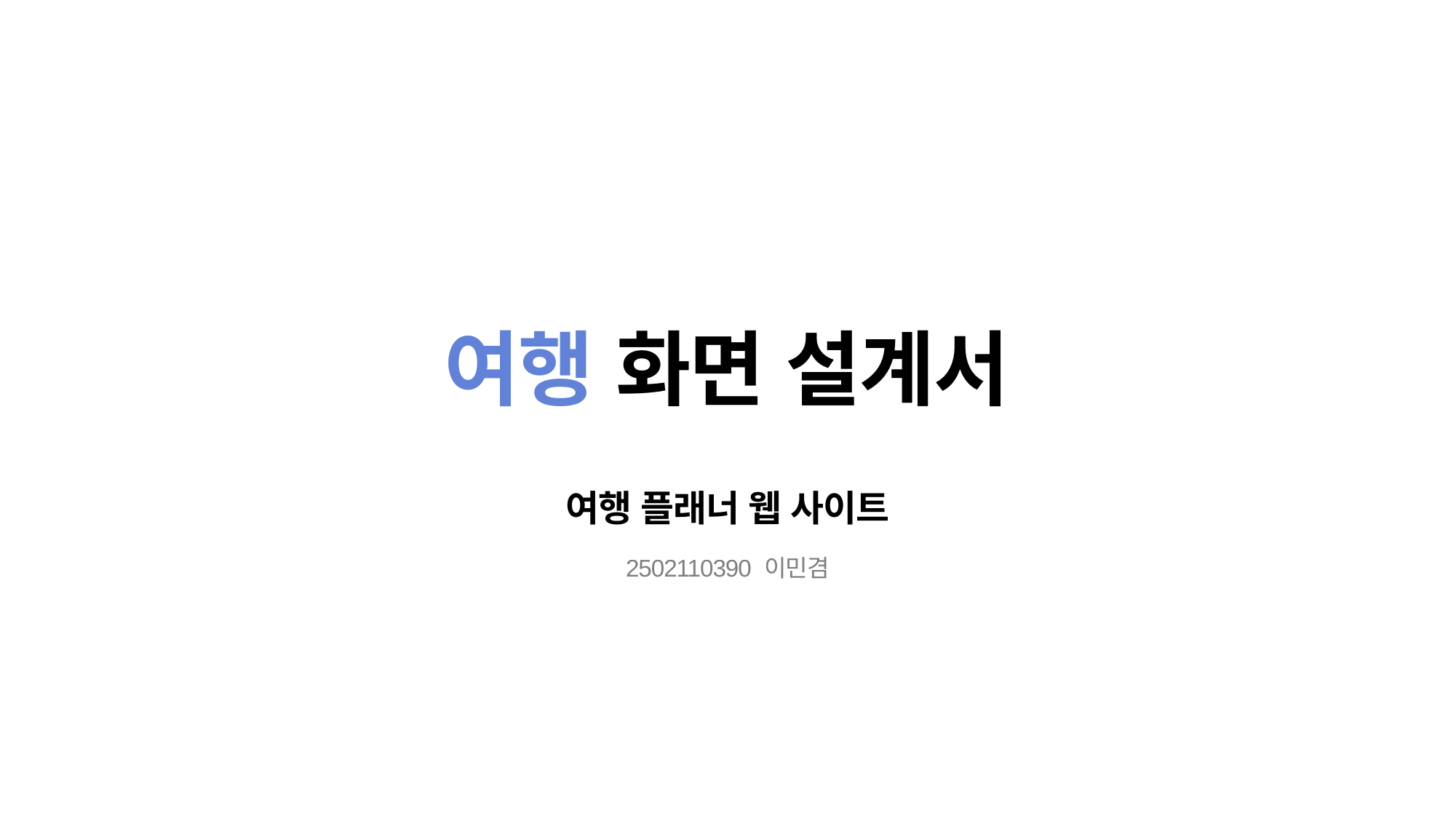

여행 화면 설계서
여행 플래너 웹 사이트
2502110390 이민겸